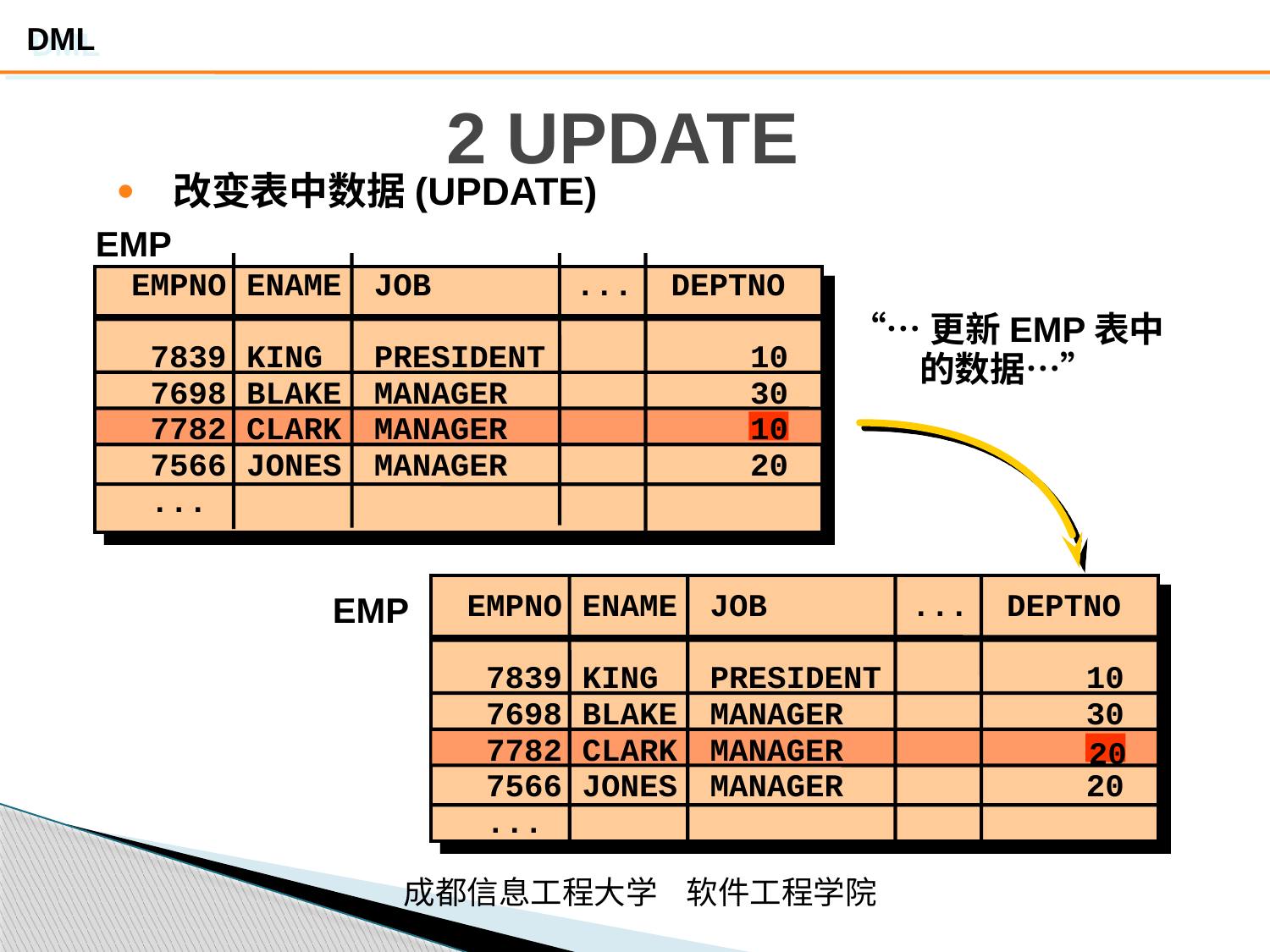

# 2 UPDATE
改变表中数据(UPDATE)
EMP

 EMPNO 	ENAME 	JOB		 ...  DEPTNO

  7839	KING	PRESIDENT		      10
  7698	BLAKE	MANAGER		      30
  7782	CLARK	MANAGER		      10
  7566	JONES	MANAGER		      20
  ...

“…更新EMP表中
的数据…”

20

 EMPNO 	ENAME 	JOB		 ...  DEPTNO

  7839	KING	PRESIDENT		      10
  7698	BLAKE	MANAGER		      30
  7782	CLARK	MANAGER		      10
  7566	JONES	MANAGER		      20
  ...
EMP